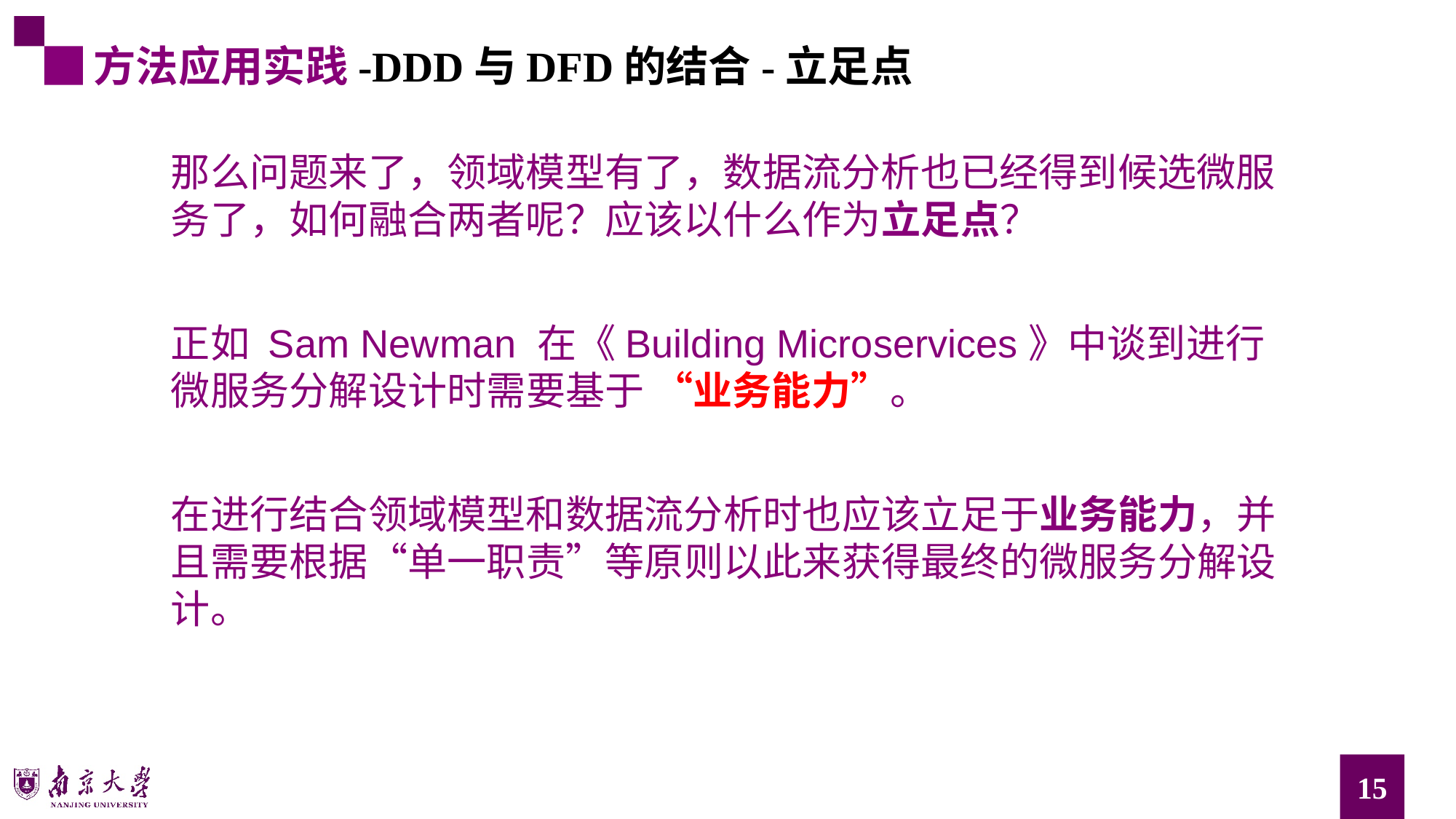

方法应用实践-DDD与DFD的结合-立足点
那么问题来了，领域模型有了，数据流分析也已经得到候选微服务了，如何融合两者呢？应该以什么作为立足点？
正如 Sam Newman 在《Building Microservices》中谈到进行微服务分解设计时需要基于 “业务能力”。
在进行结合领域模型和数据流分析时也应该立足于业务能力，并且需要根据“单一职责”等原则以此来获得最终的微服务分解设计。
15